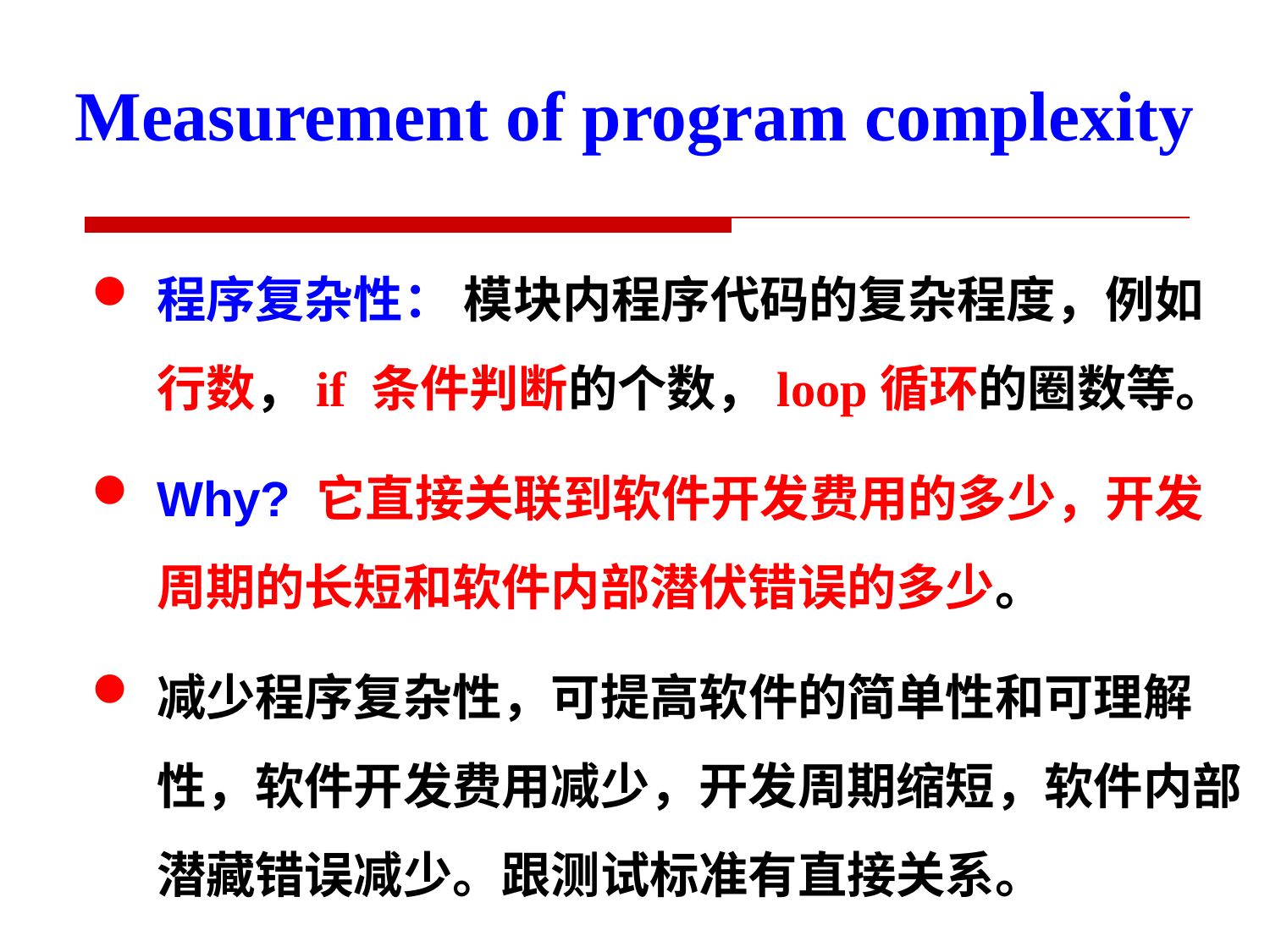

Measurement of program complexity
程序复杂性： 模块内程序代码的复杂程度，例如行数，if 条件判断的个数，loop循环的圈数等。
Why? 它直接关联到软件开发费用的多少，开发周期的长短和软件内部潜伏错误的多少。
减少程序复杂性，可提高软件的简单性和可理解性，软件开发费用减少，开发周期缩短，软件内部潜藏错误减少。跟测试标准有直接关系。